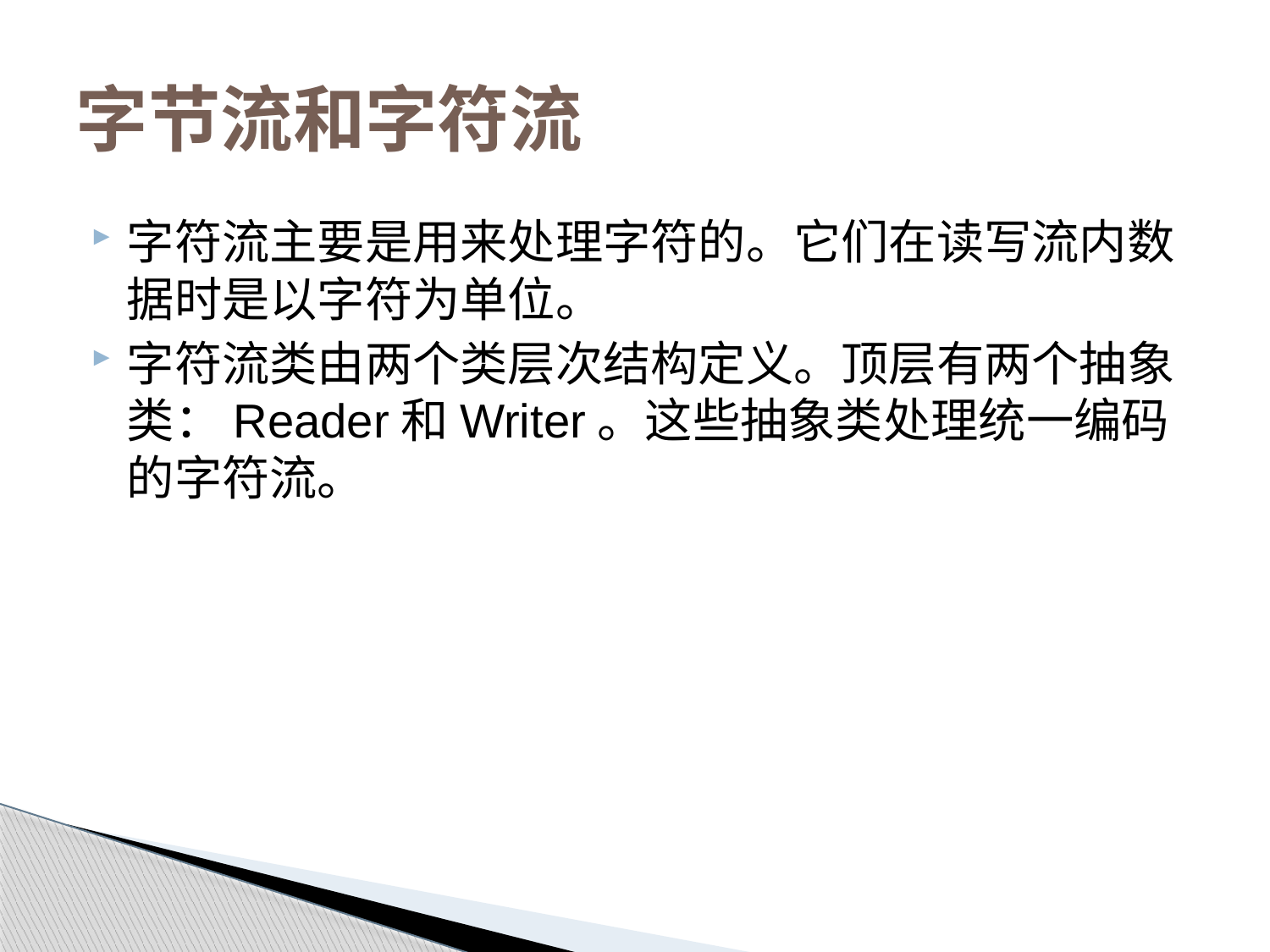

# 字节流和字符流

字符流主要是用来处理字符的。它们在读写流内数据时是以字符为单位。
字符流类由两个类层次结构定义。顶层有两个抽象类：Reader和Writer。这些抽象类处理统一编码的字符流。